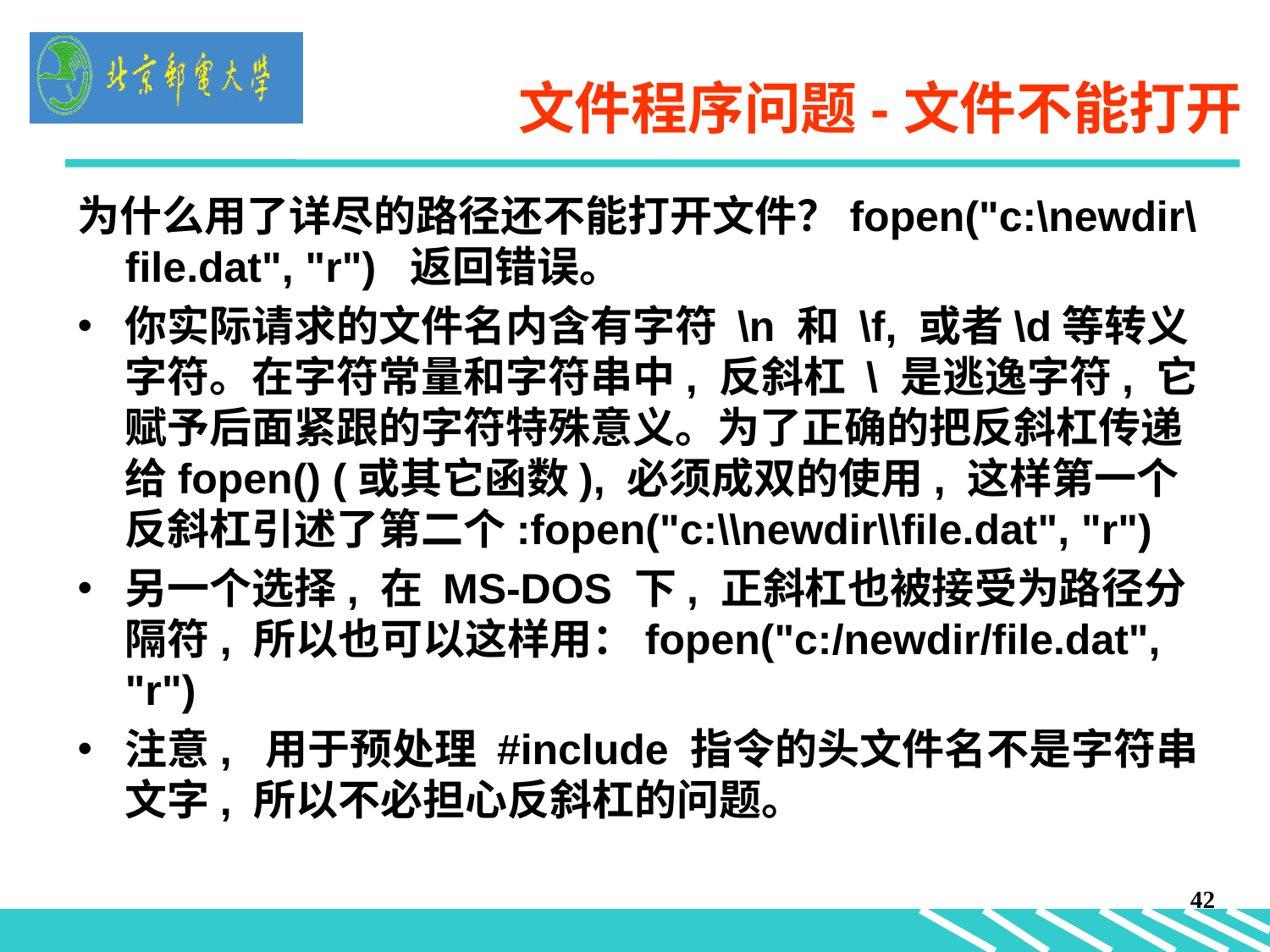

# 文件程序问题-文件不能打开
为什么用了详尽的路径还不能打开文件？fopen("c:\newdir\file.dat", "r")  返回错误。
你实际请求的文件名内含有字符 \n 和 \f, 或者\d等转义字符。在字符常量和字符串中, 反斜杠 \ 是逃逸字符, 它赋予后面紧跟的字符特殊意义。为了正确的把反斜杠传递给fopen() (或其它函数), 必须成双的使用, 这样第一个反斜杠引述了第二个:fopen("c:\\newdir\\file.dat", "r")
另一个选择, 在 MS-DOS 下, 正斜杠也被接受为路径分隔符, 所以也可以这样用：fopen("c:/newdir/file.dat", "r")
注意,  用于预处理 #include 指令的头文件名不是字符串文字, 所以不必担心反斜杠的问题。
42